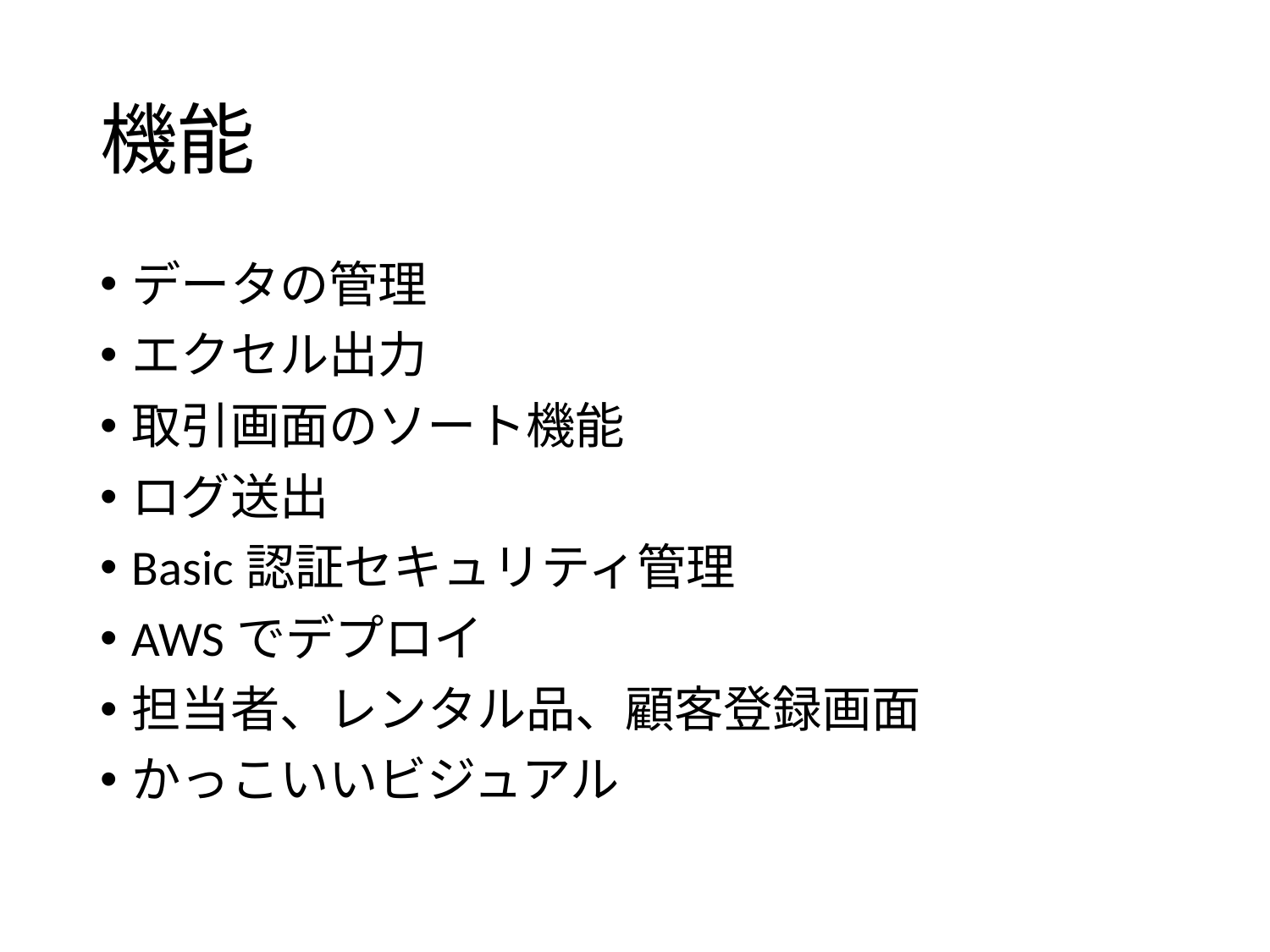

# 機能
データの管理
エクセル出力
取引画面のソート機能
ログ送出
Basic認証セキュリティ管理
AWSでデプロイ
担当者、レンタル品、顧客登録画面
かっこいいビジュアル